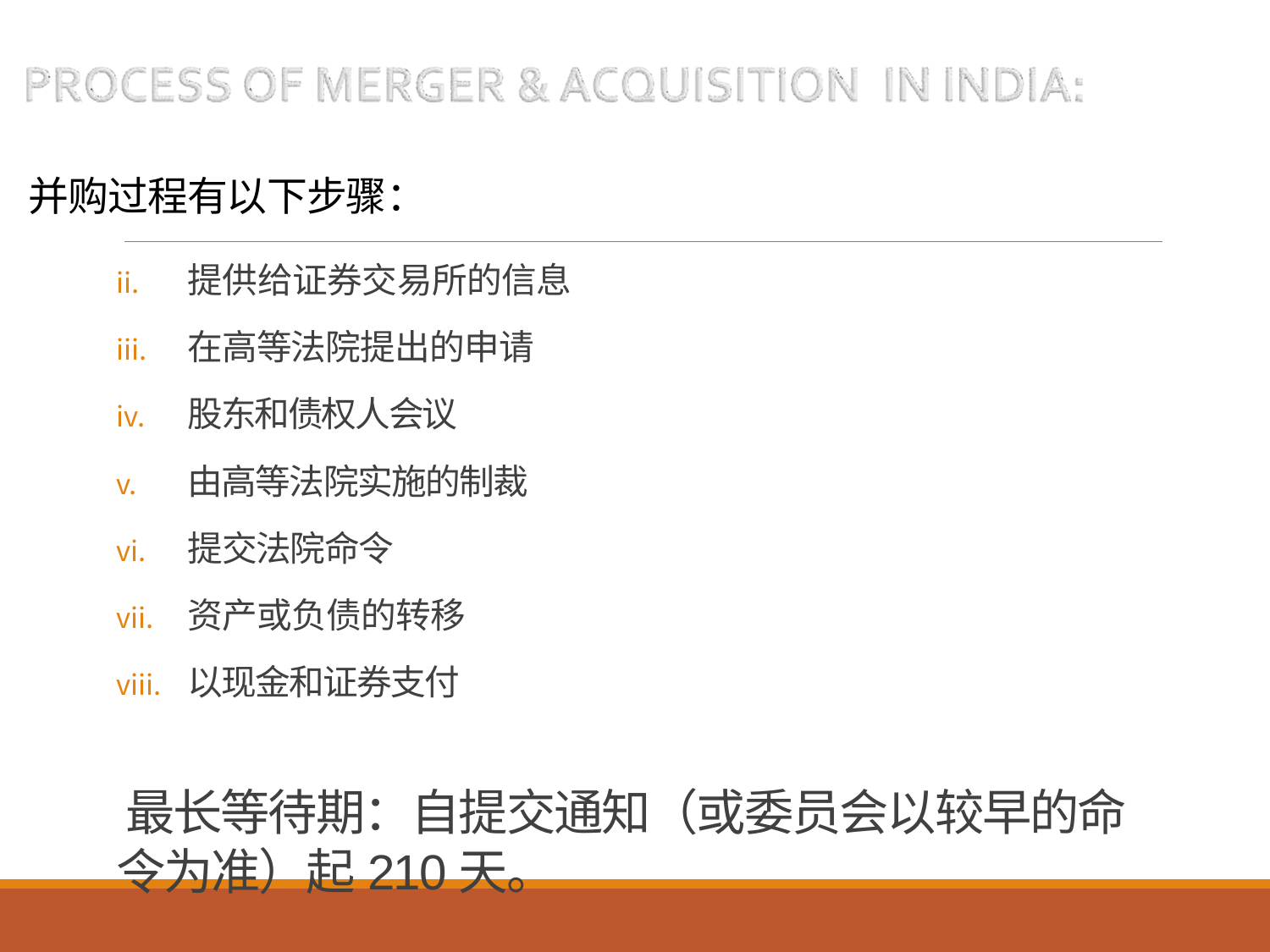

并购过程有以下步骤：
提供给证券交易所的信息
在高等法院提出的申请
股东和债权人会议
由高等法院实施的制裁
提交法院命令
资产或负债的转移
以现金和证券支付

最长等待期：自提交通知（或委员会以较早的命令为准）起210天。